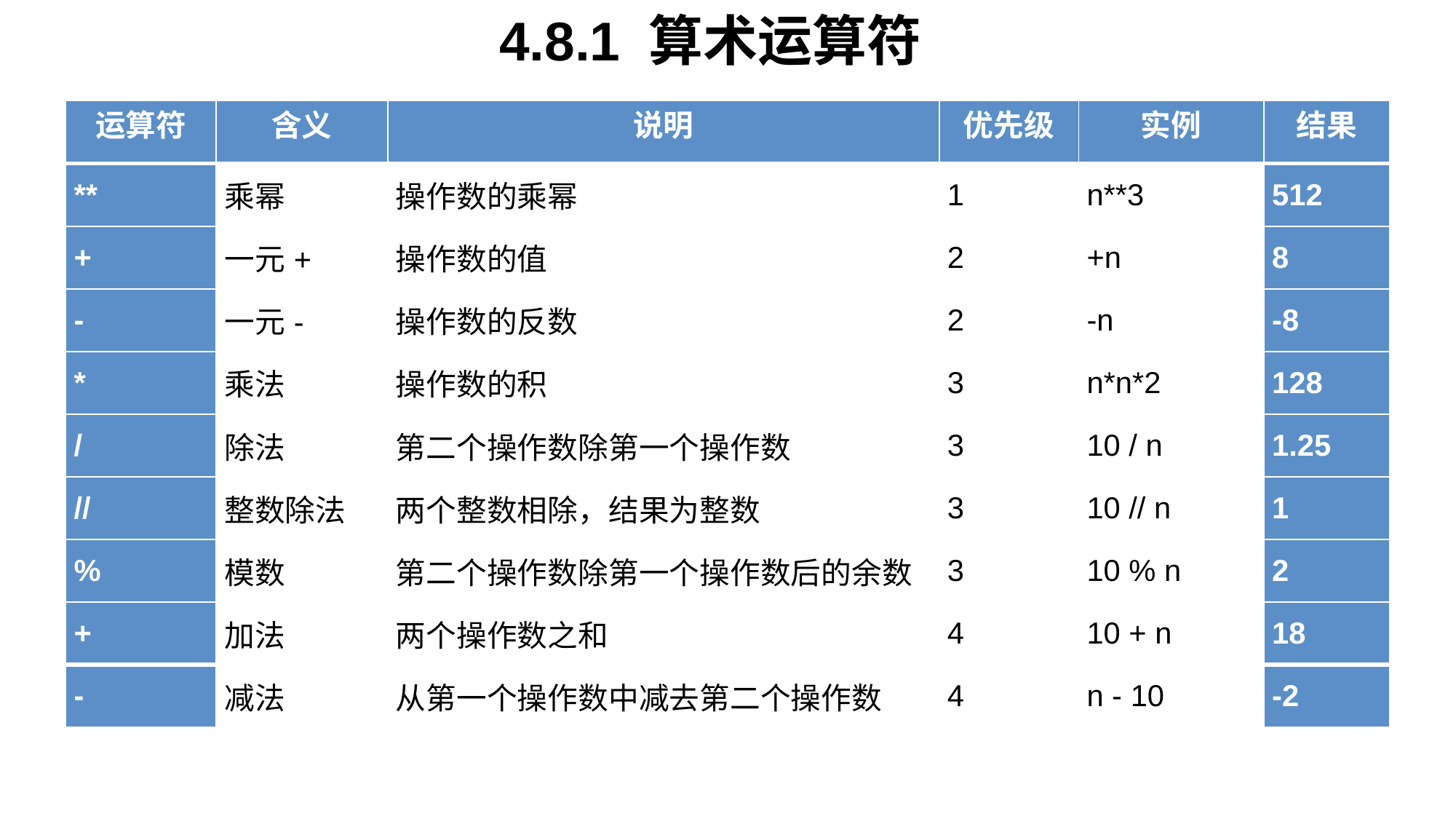

# 4.8.1 算术运算符
| 运算符 | 含义 | 说明 | 优先级 | 实例 | 结果 |
| --- | --- | --- | --- | --- | --- |
| \*\* | 乘幂 | 操作数的乘幂 | 1 | n\*\*3 | 512 |
| + | 一元+ | 操作数的值 | 2 | +n | 8 |
| - | 一元- | 操作数的反数 | 2 | -n | -8 |
| \* | 乘法 | 操作数的积 | 3 | n\*n\*2 | 128 |
| / | 除法 | 第二个操作数除第一个操作数 | 3 | 10 / n | 1.25 |
| // | 整数除法 | 两个整数相除，结果为整数 | 3 | 10 // n | 1 |
| % | 模数 | 第二个操作数除第一个操作数后的余数 | 3 | 10 % n | 2 |
| + | 加法 | 两个操作数之和 | 4 | 10 + n | 18 |
| - | 减法 | 从第一个操作数中减去第二个操作数 | 4 | n - 10 | -2 |